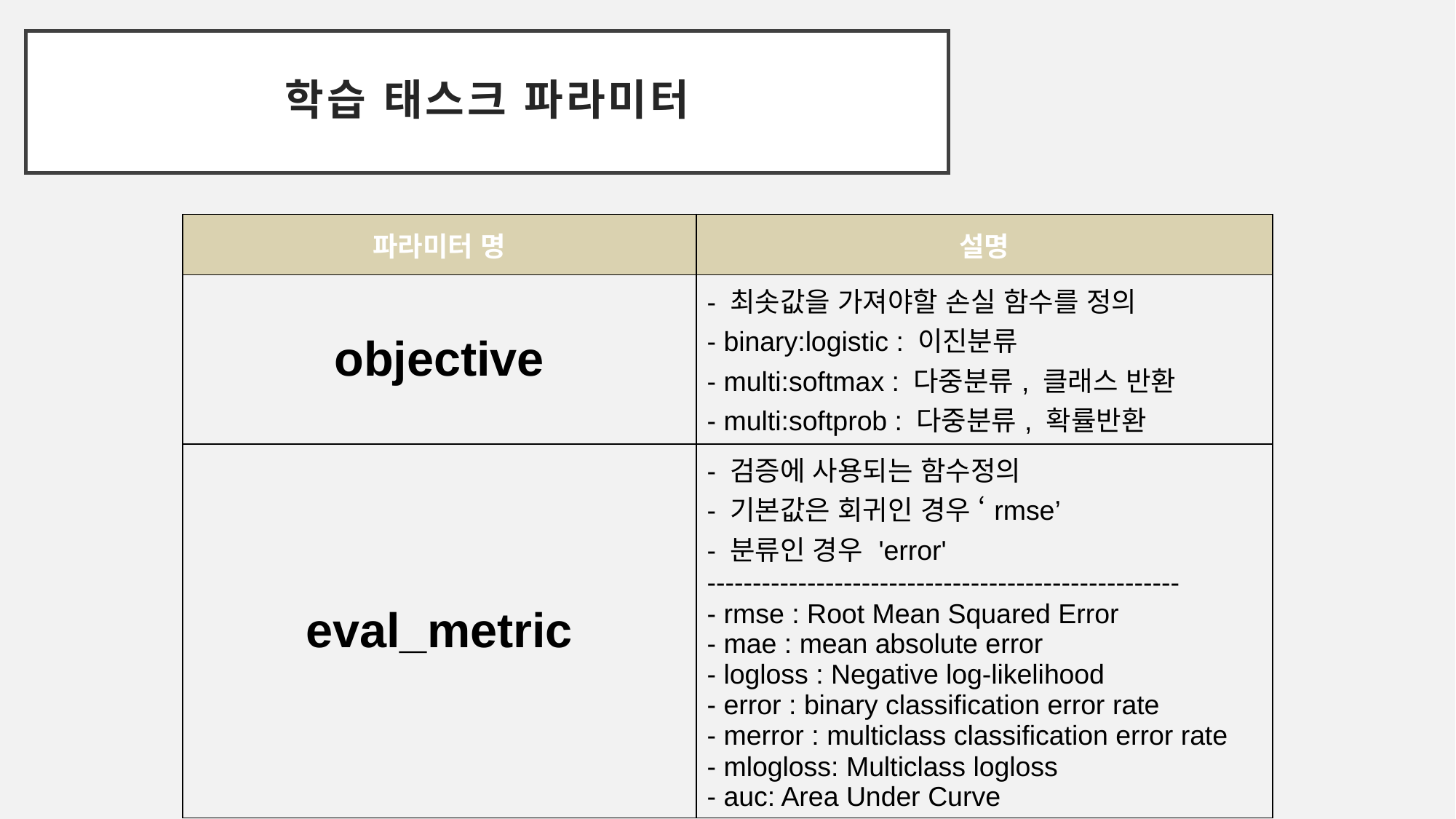

# 학습 태스크 파라미터
| 파라미터 명 | 설명 |
| --- | --- |
| objective | - 최솟값을 가져야할 손실 함수를 정의 - binary:logistic : 이진분류 - multi:softmax : 다중분류, 클래스 반환 - multi:softprob : 다중분류, 확률반환 |
| eval\_metric | - 검증에 사용되는 함수정의 - 기본값은 회귀인 경우 ‘rmse’ - 분류인 경우 'error' ---------------------------------------------------- - rmse : Root Mean Squared Error - mae : mean absolute error - logloss : Negative log-likelihood - error : binary classification error rate - merror : multiclass classification error rate - mlogloss: Multiclass logloss - auc: Area Under Curve |